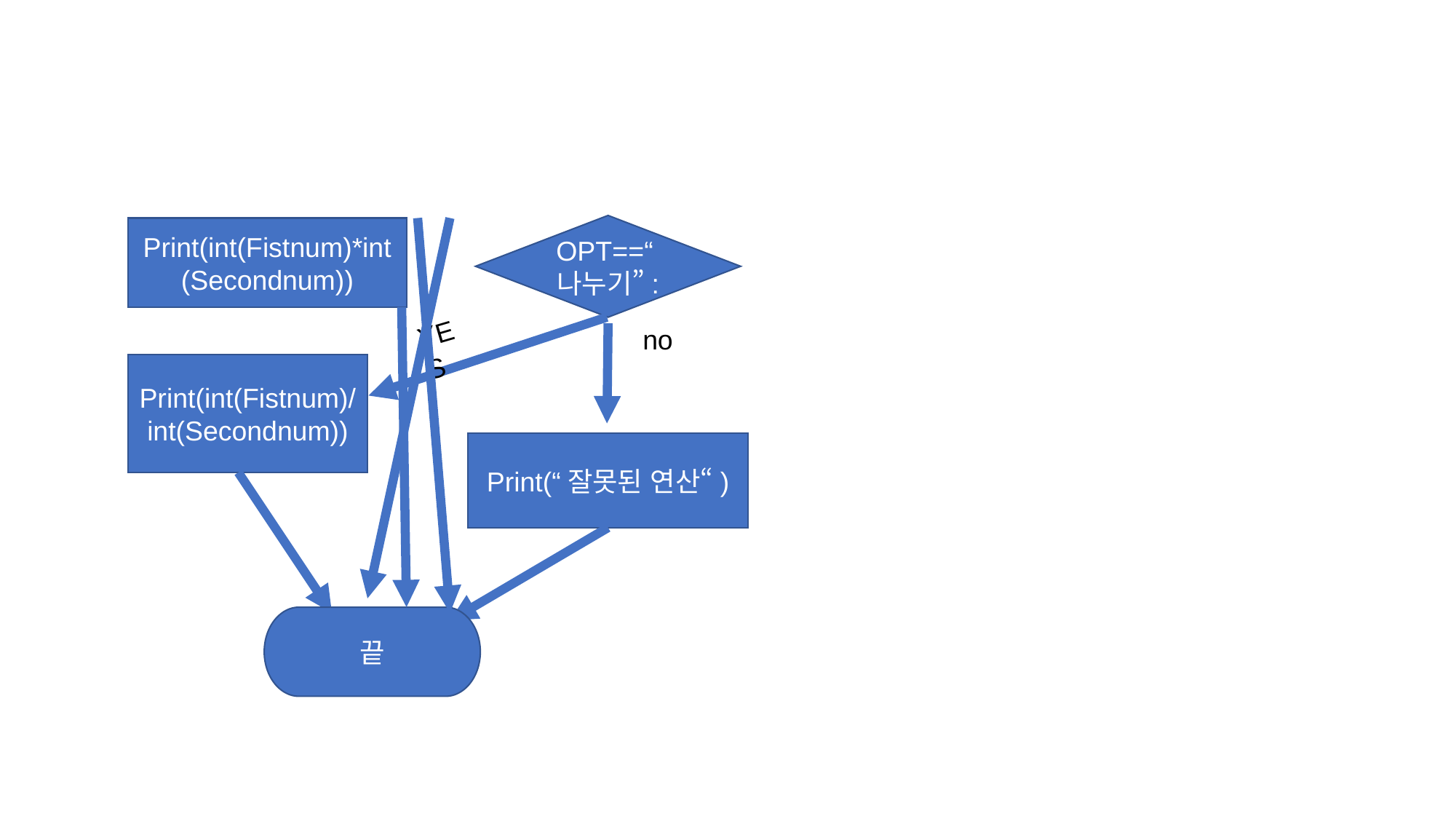

#
OPT==“나누기”:

Print(int(Fistnum)*int(Secondnum))
YES
no
Print(int(Fistnum)/int(Secondnum))
Print(“잘못된 연산“)
끝